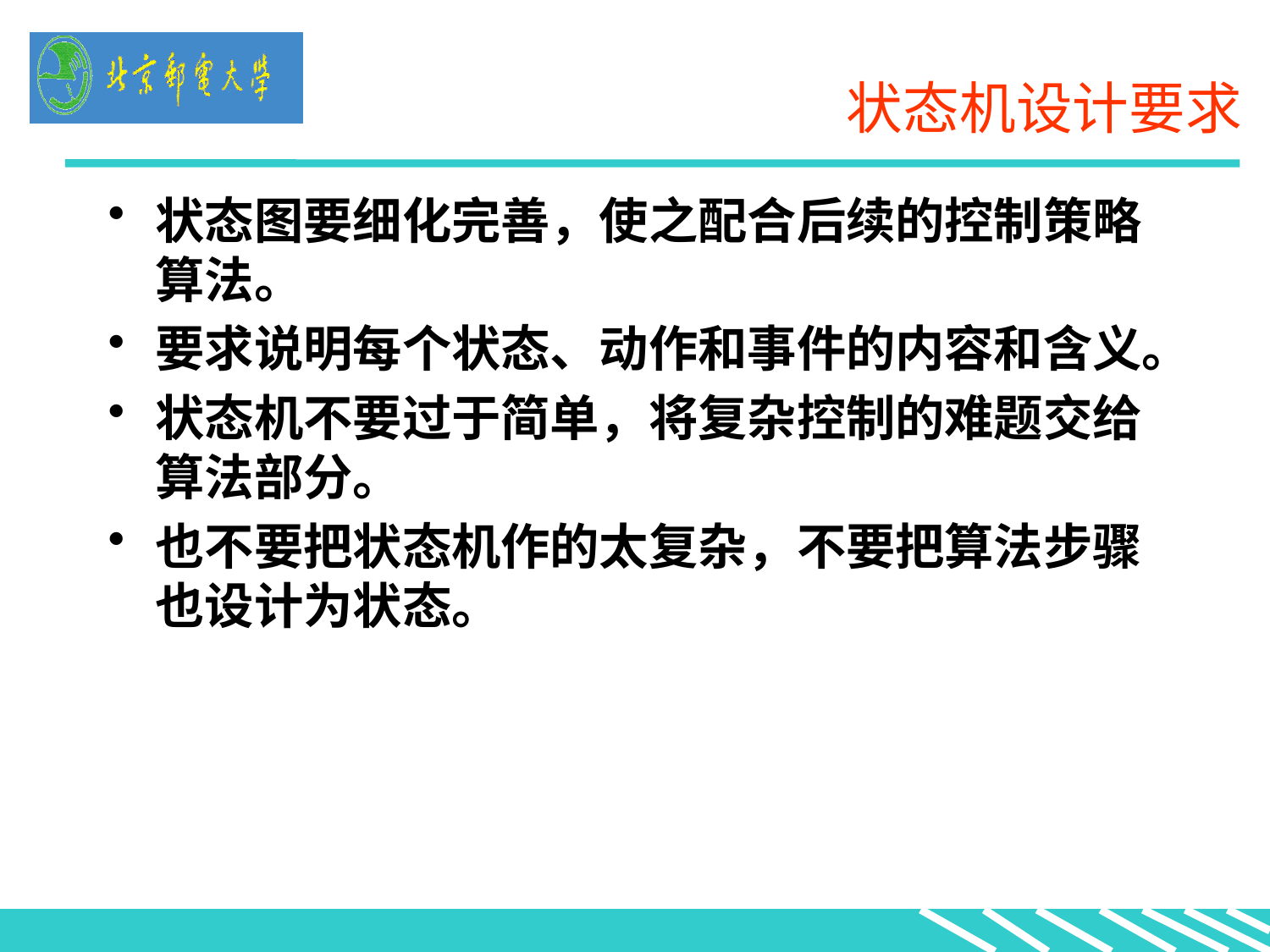

# 状态机设计要求
状态图要细化完善，使之配合后续的控制策略算法。
要求说明每个状态、动作和事件的内容和含义。
状态机不要过于简单，将复杂控制的难题交给算法部分。
也不要把状态机作的太复杂，不要把算法步骤也设计为状态。